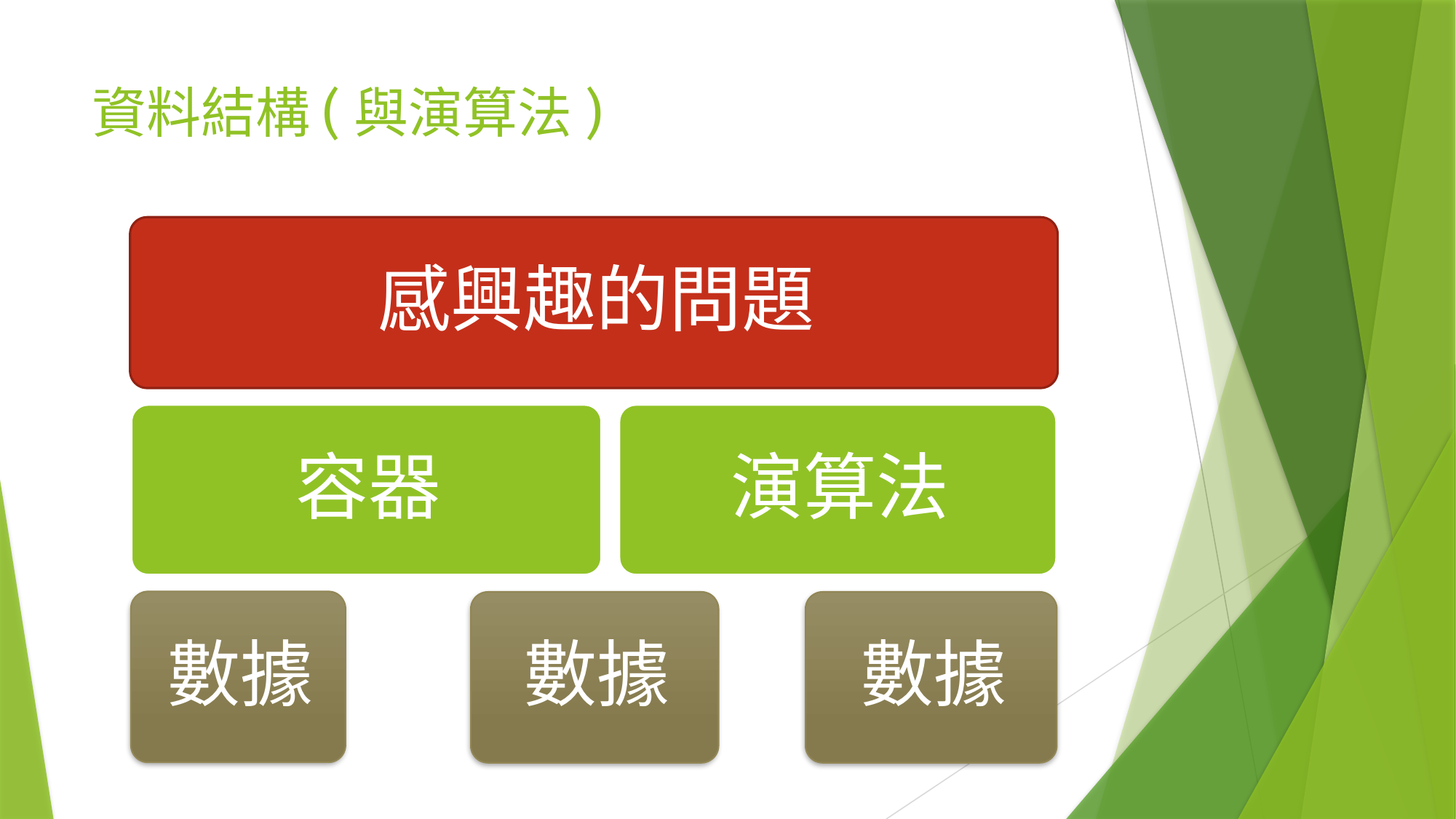

# 資料結構(與演算法)
感興趣的問題
容器
數據
數據
演算法
數據